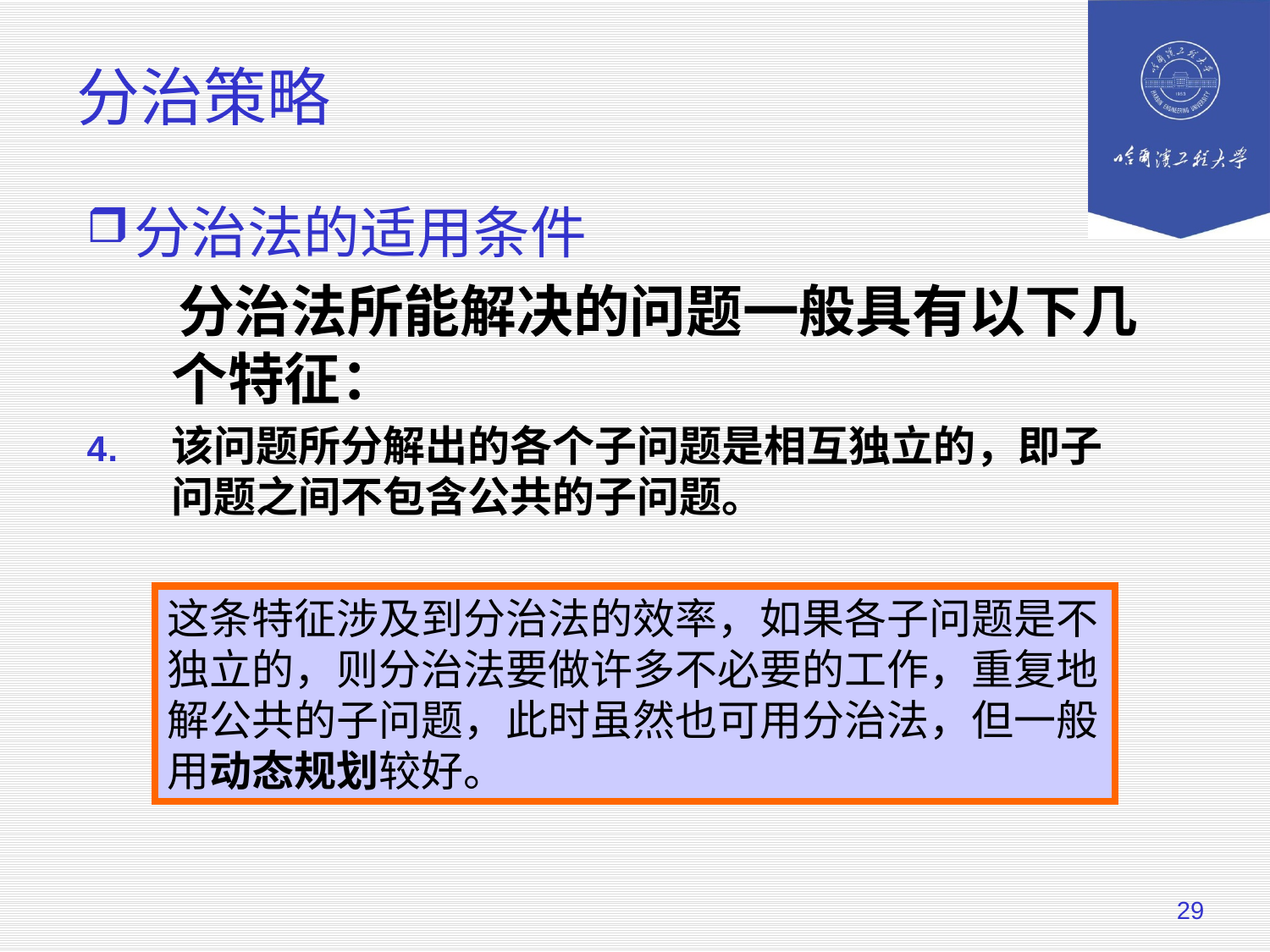

# 分治策略
分治法的适用条件
      分治法所能解决的问题一般具有以下几个特征：
该问题所分解出的各个子问题是相互独立的，即子问题之间不包含公共的子问题。

这条特征涉及到分治法的效率，如果各子问题是不独立的，则分治法要做许多不必要的工作，重复地解公共的子问题，此时虽然也可用分治法，但一般用动态规划较好。
29